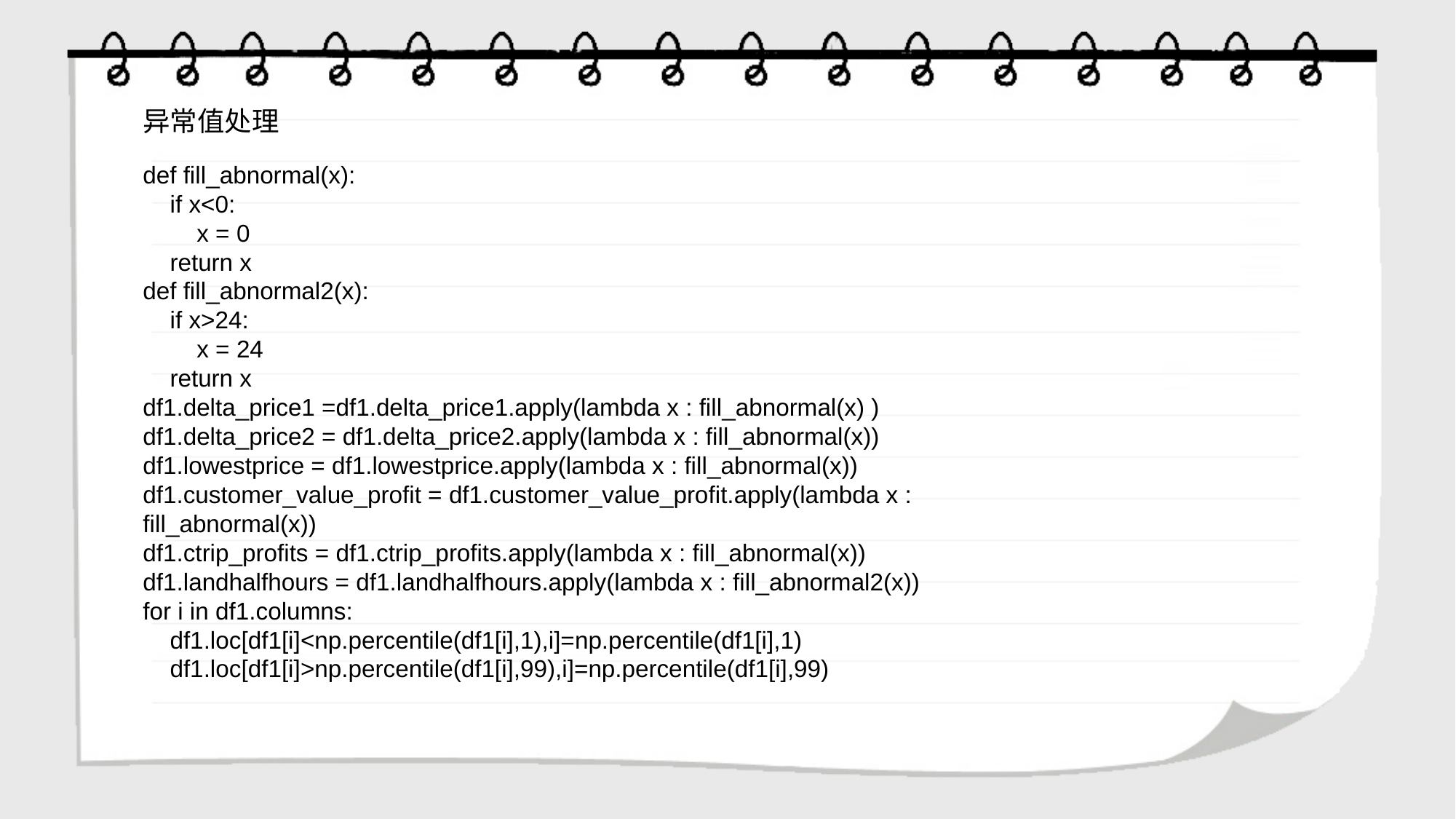

异常值处理
def fill_abnormal(x):
    if x<0:
        x = 0
    return x
def fill_abnormal2(x):
    if x>24:
        x = 24
    return x
df1.delta_price1 =df1.delta_price1.apply(lambda x : fill_abnormal(x) )
df1.delta_price2 = df1.delta_price2.apply(lambda x : fill_abnormal(x))
df1.lowestprice = df1.lowestprice.apply(lambda x : fill_abnormal(x))
df1.customer_value_profit = df1.customer_value_profit.apply(lambda x : fill_abnormal(x))
df1.ctrip_profits = df1.ctrip_profits.apply(lambda x : fill_abnormal(x))
df1.landhalfhours = df1.landhalfhours.apply(lambda x : fill_abnormal2(x))
for i in df1.columns:
    df1.loc[df1[i]<np.percentile(df1[i],1),i]=np.percentile(df1[i],1)
    df1.loc[df1[i]>np.percentile(df1[i],99),i]=np.percentile(df1[i],99)